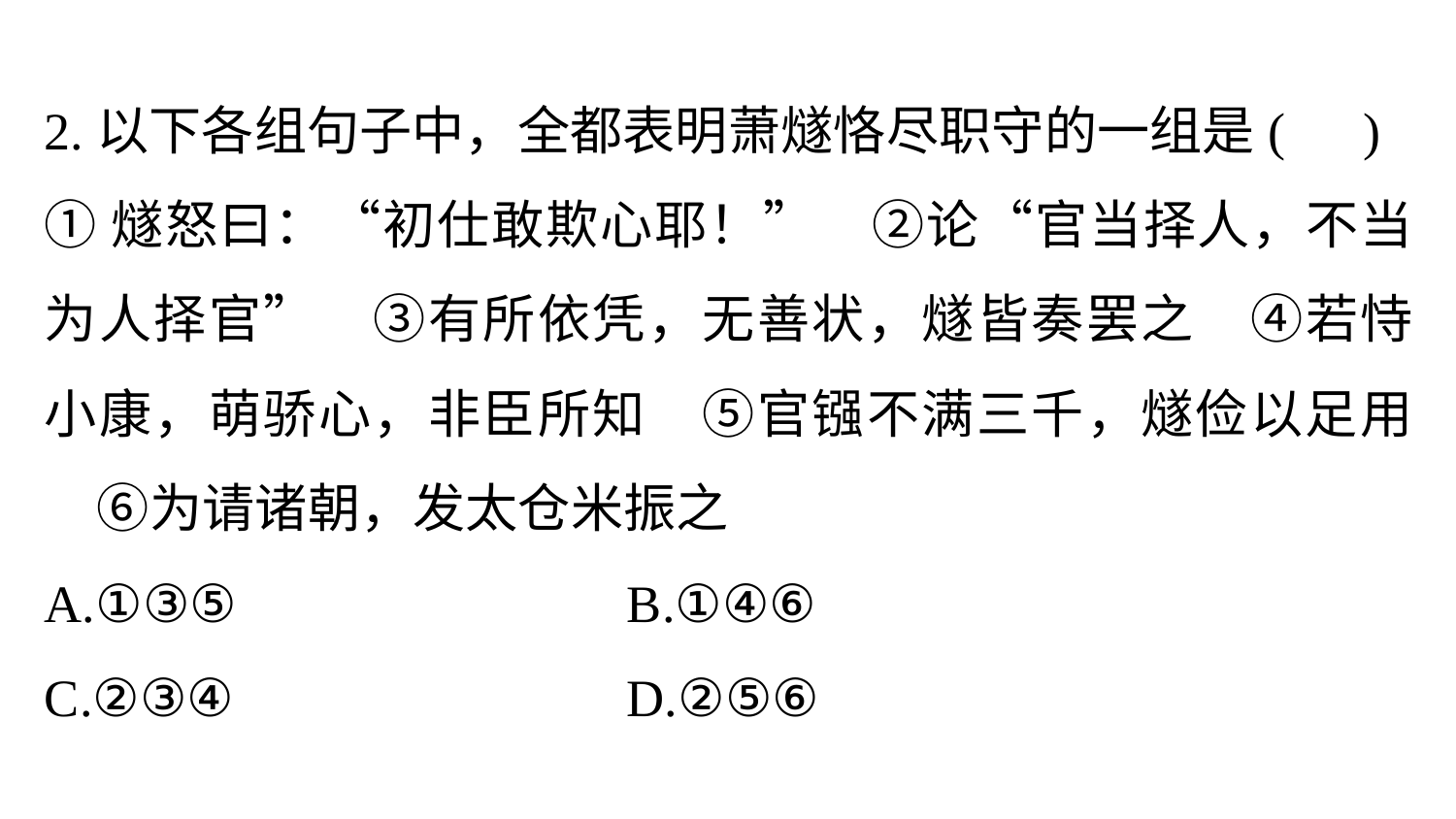

2.以下各组句子中，全都表明萧燧恪尽职守的一组是(　)
①燧怒曰：“初仕敢欺心耶！”　②论“官当择人，不当为人择官”　③有所依凭，无善状，燧皆奏罢之　④若恃小康，萌骄心，非臣所知　⑤官镪不满三千，燧俭以足用　⑥为请诸朝，发太仓米振之
A.①③⑤  			B.①④⑥
C.②③④  			D.②⑤⑥